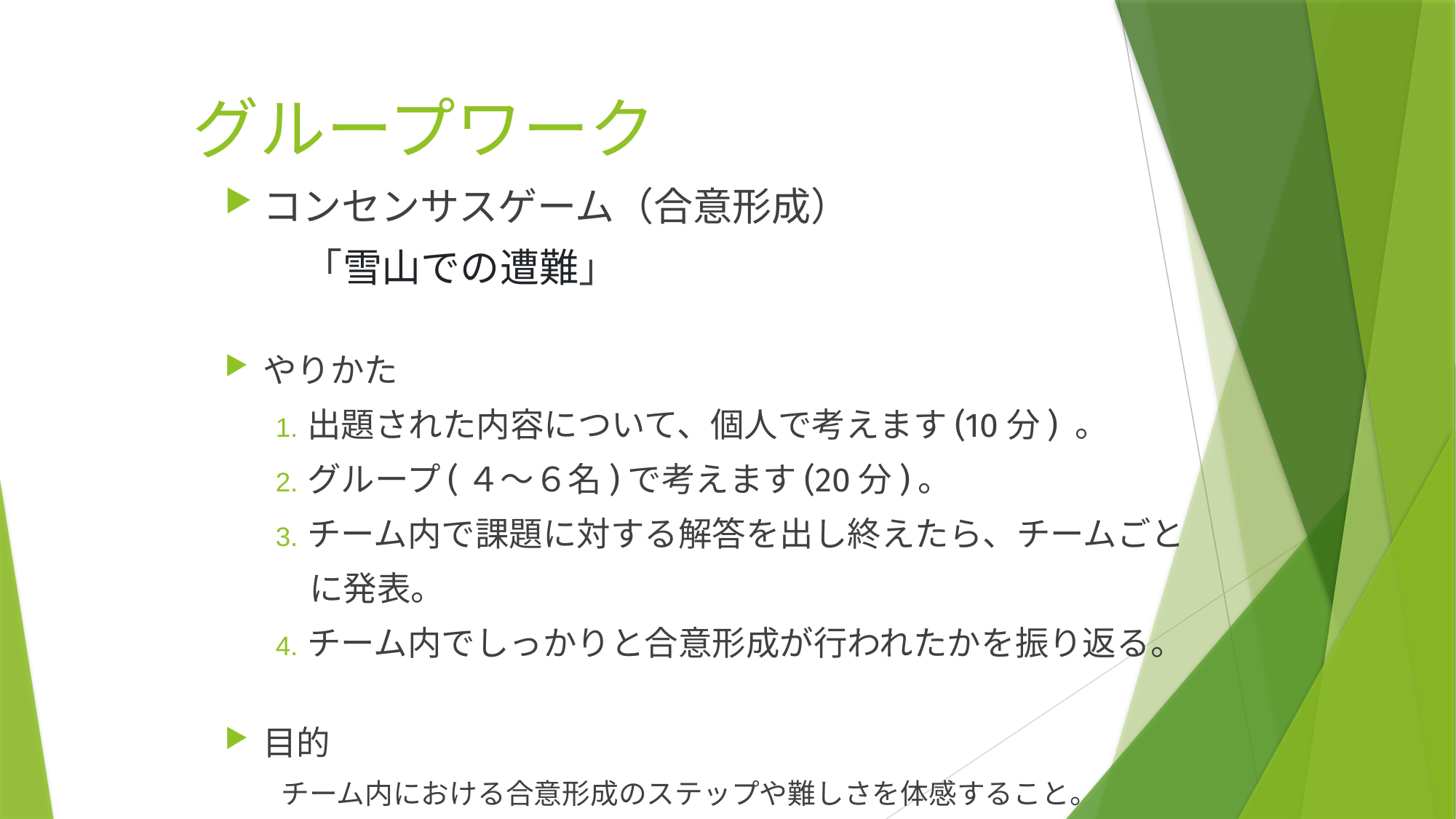

# グループワーク
コンセンサスゲーム（合意形成）
　　「雪山での遭難」

やりかた
出題された内容について、個人で考えます(10分) 。
グループ(４〜６名)で考えます(20分)。
チーム内で課題に対する解答を出し終えたら、チームごと
　に発表。
チーム内でしっかりと合意形成が行われたかを振り返る。

目的
　　チーム内における合意形成のステップや難しさを体感すること。